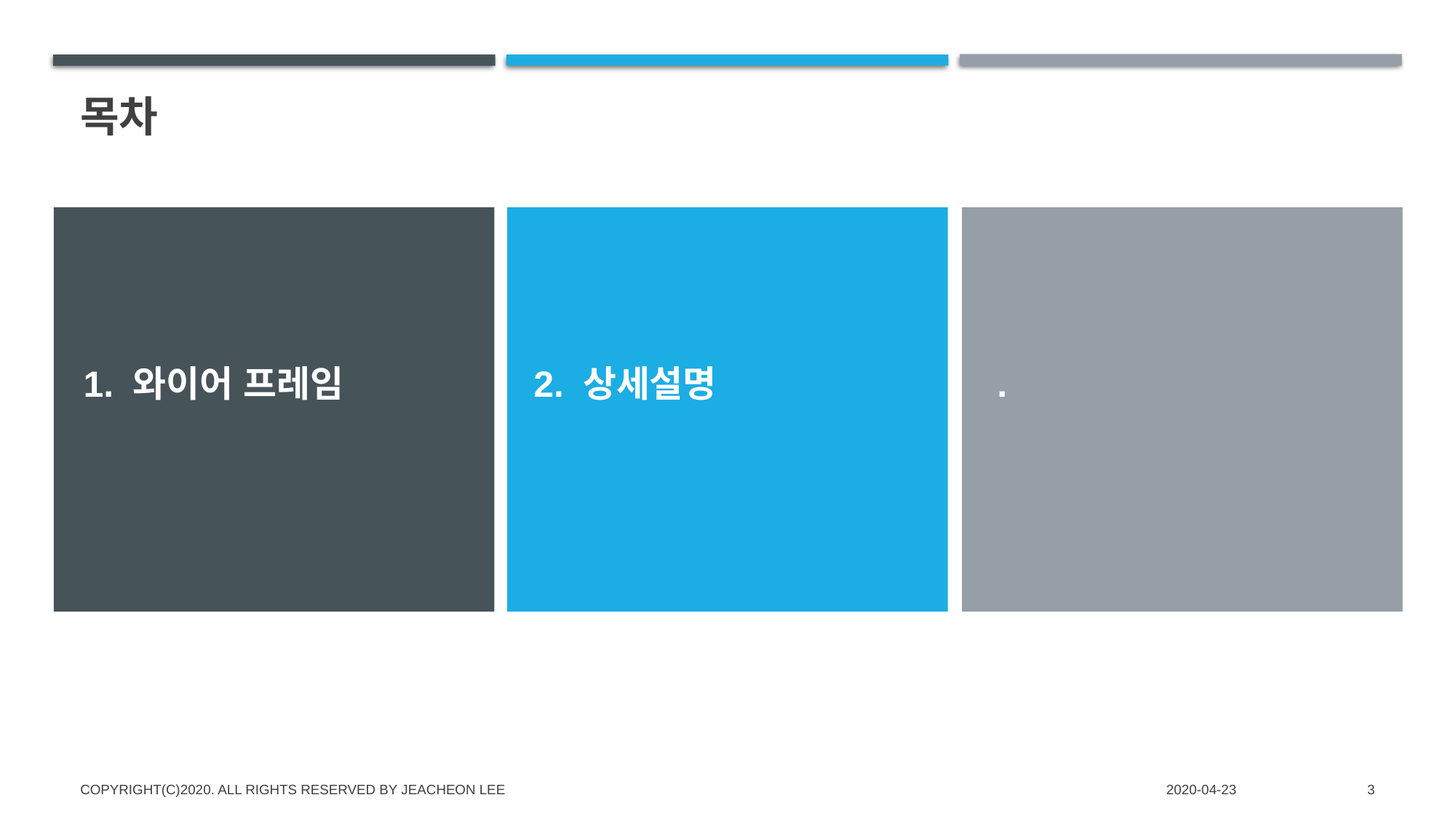

# 목차

1. 와이어 프레임
2. 상세설명
 .

Copyright(c)2020. All rights reserved by JeaCheon LEE
2020-04-23
3